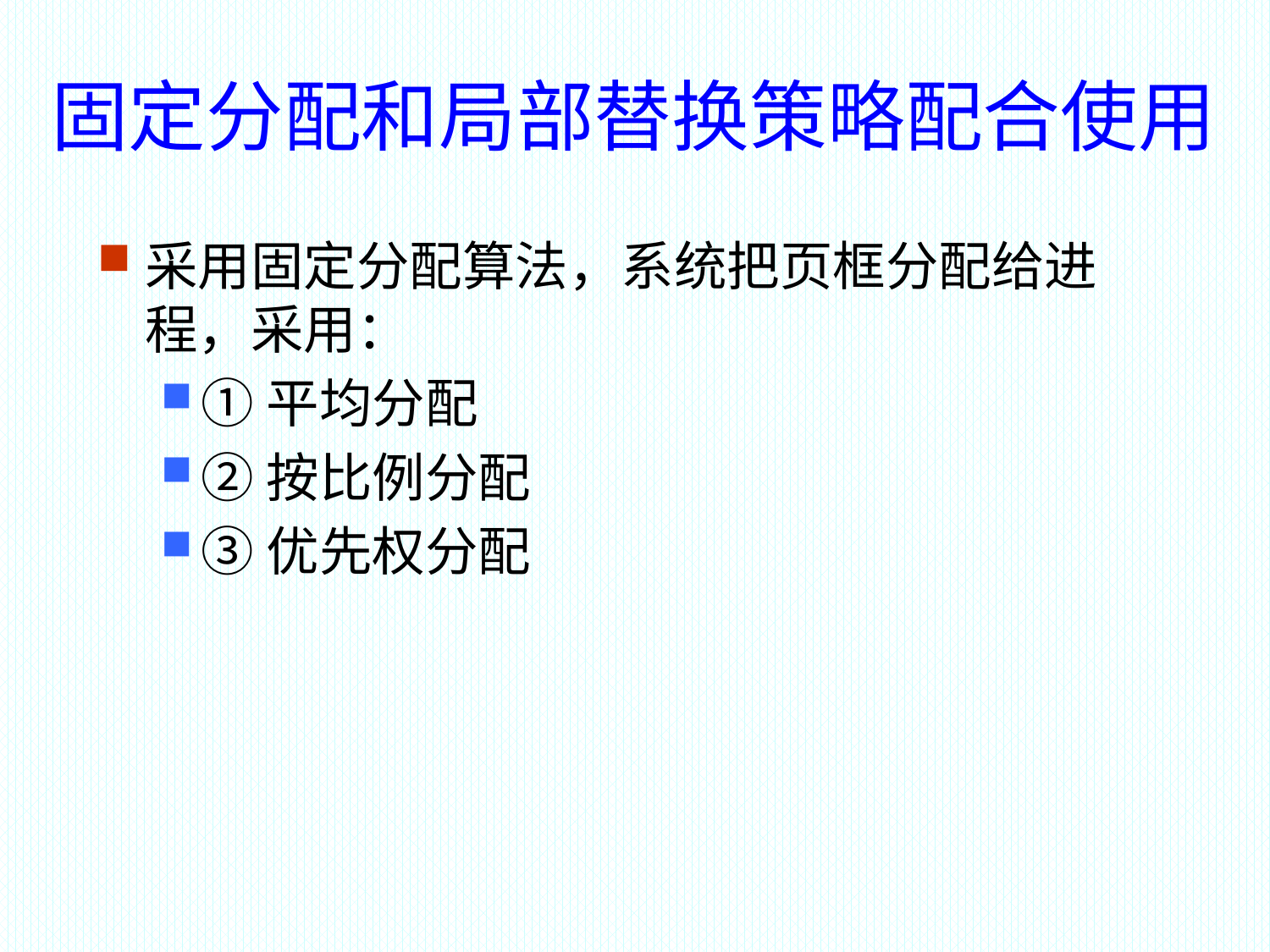

固定分配和局部替换策略配合使用
采用固定分配算法，系统把页框分配给进程，采用：
①平均分配
②按比例分配
③优先权分配